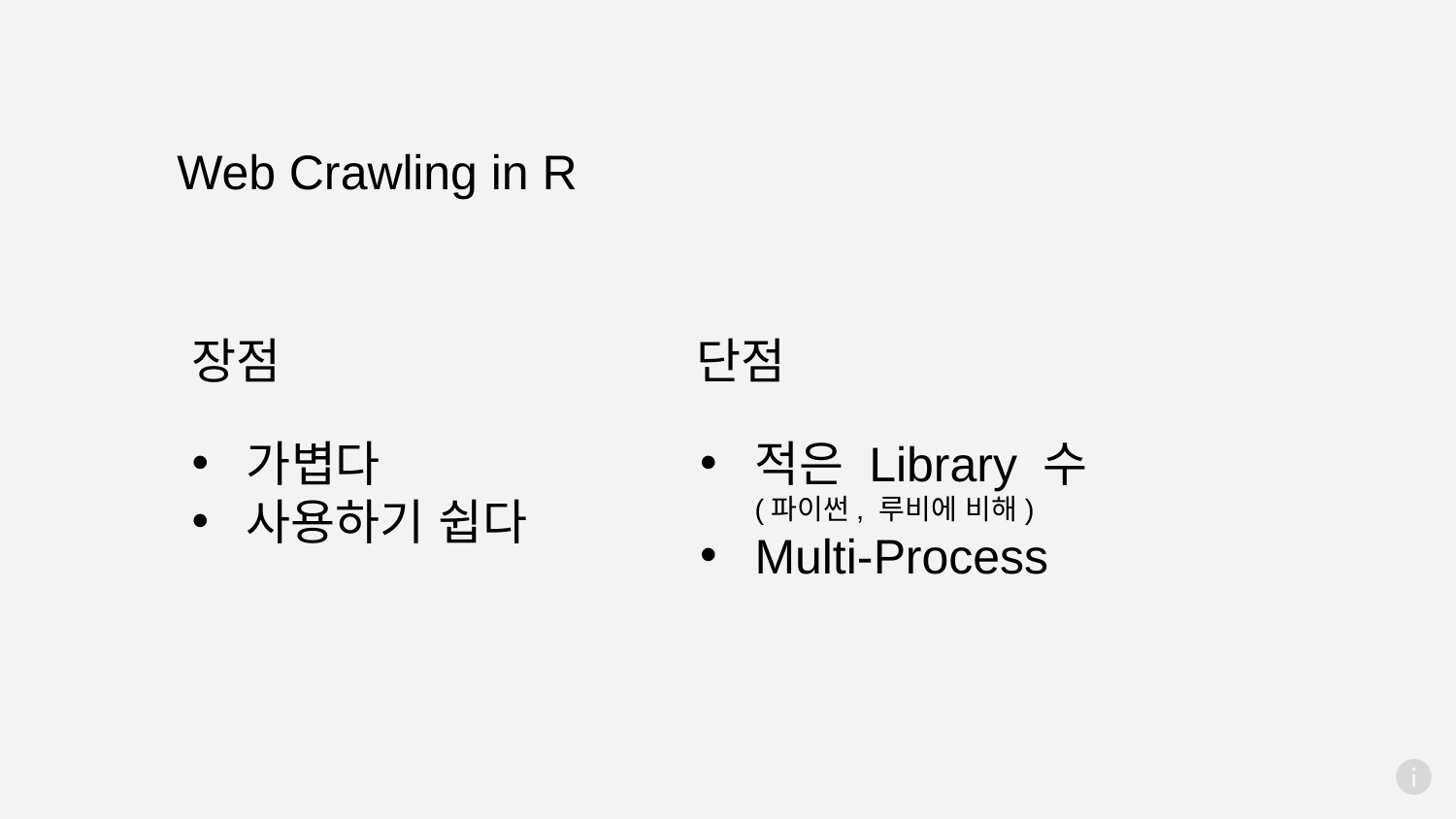

Web Crawling in R
장점
단점
가볍다
사용하기 쉽다
적은 Library 수
(파이썬, 루비에 비해)
Multi-Process